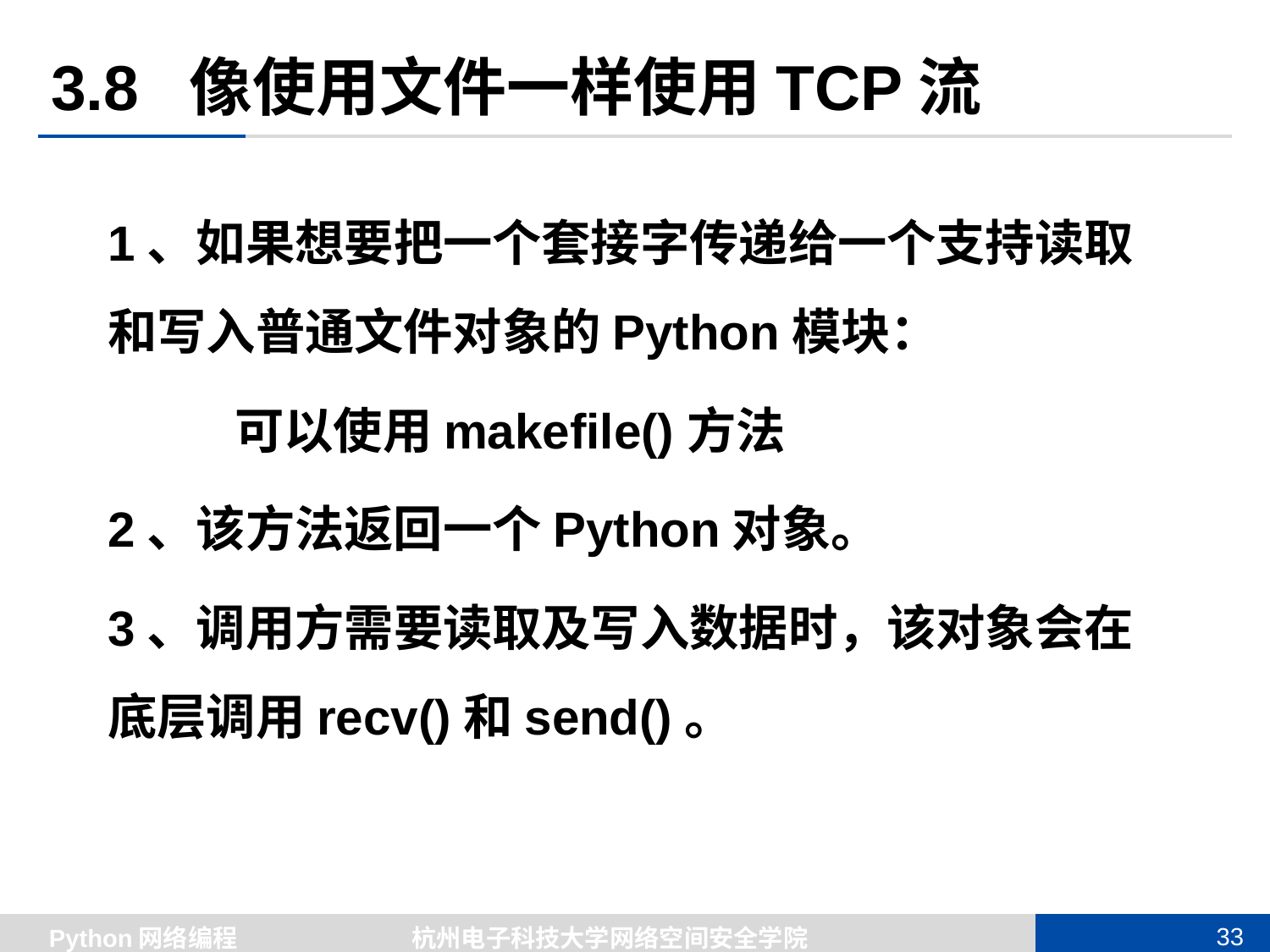

# 3.8  像使用文件一样使用TCP流
1、如果想要把一个套接字传递给一个支持读取和写入普通文件对象的Python模块：
	可以使用makefile()方法
2、该方法返回一个Python对象。
3、调用方需要读取及写入数据时，该对象会在底层调用recv()和send()。